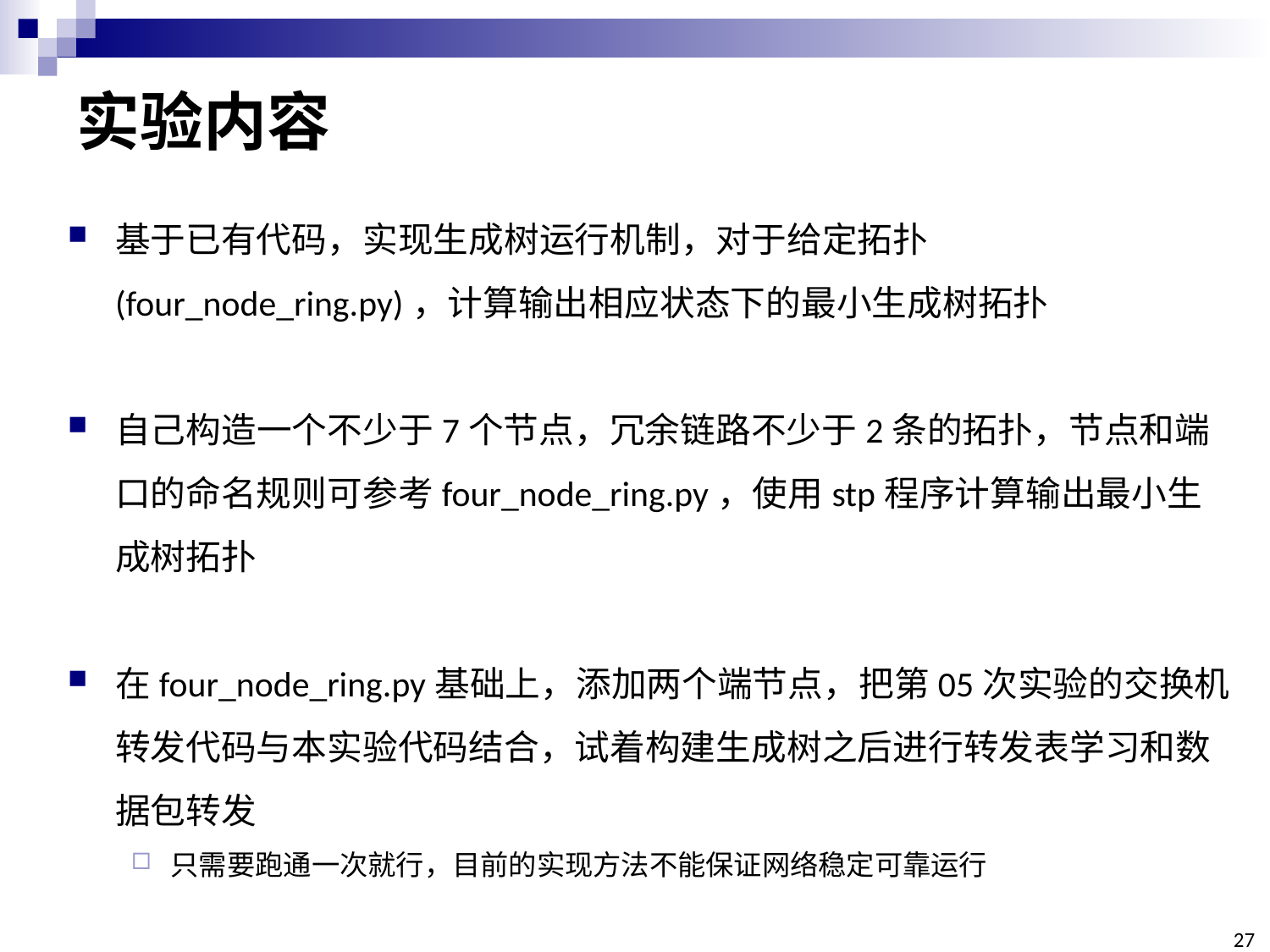

# 实验内容
基于已有代码，实现生成树运行机制，对于给定拓扑(four_node_ring.py)，计算输出相应状态下的最小生成树拓扑

自己构造一个不少于7个节点，冗余链路不少于2条的拓扑，节点和端口的命名规则可参考four_node_ring.py，使用stp程序计算输出最小生成树拓扑

在four_node_ring.py基础上，添加两个端节点，把第05次实验的交换机转发代码与本实验代码结合，试着构建生成树之后进行转发表学习和数据包转发
只需要跑通一次就行，目前的实现方法不能保证网络稳定可靠运行
27